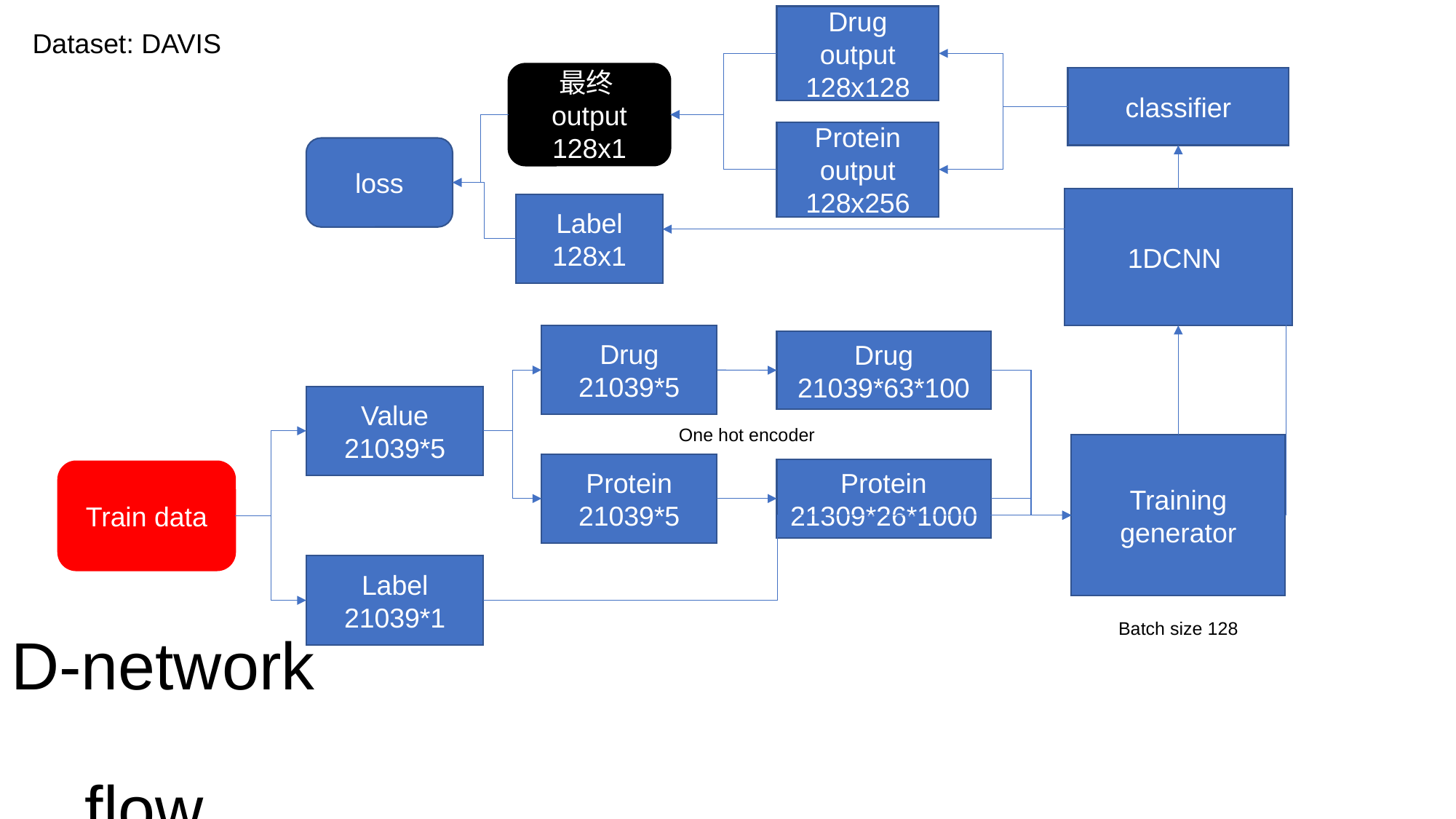

Drug output 128x128
Dataset: DAVIS
最终output 128x1
classifier
Protein output 128x256
loss
1DCNN
Label 128x1
Drug 21039*5
Drug 21039*63*100
Value 21039*5
One hot encoder
Training generator
Protein 21039*5
Protein 21309*26*1000
Train data
Label 21039*1
Batch size 128
# D-network flow